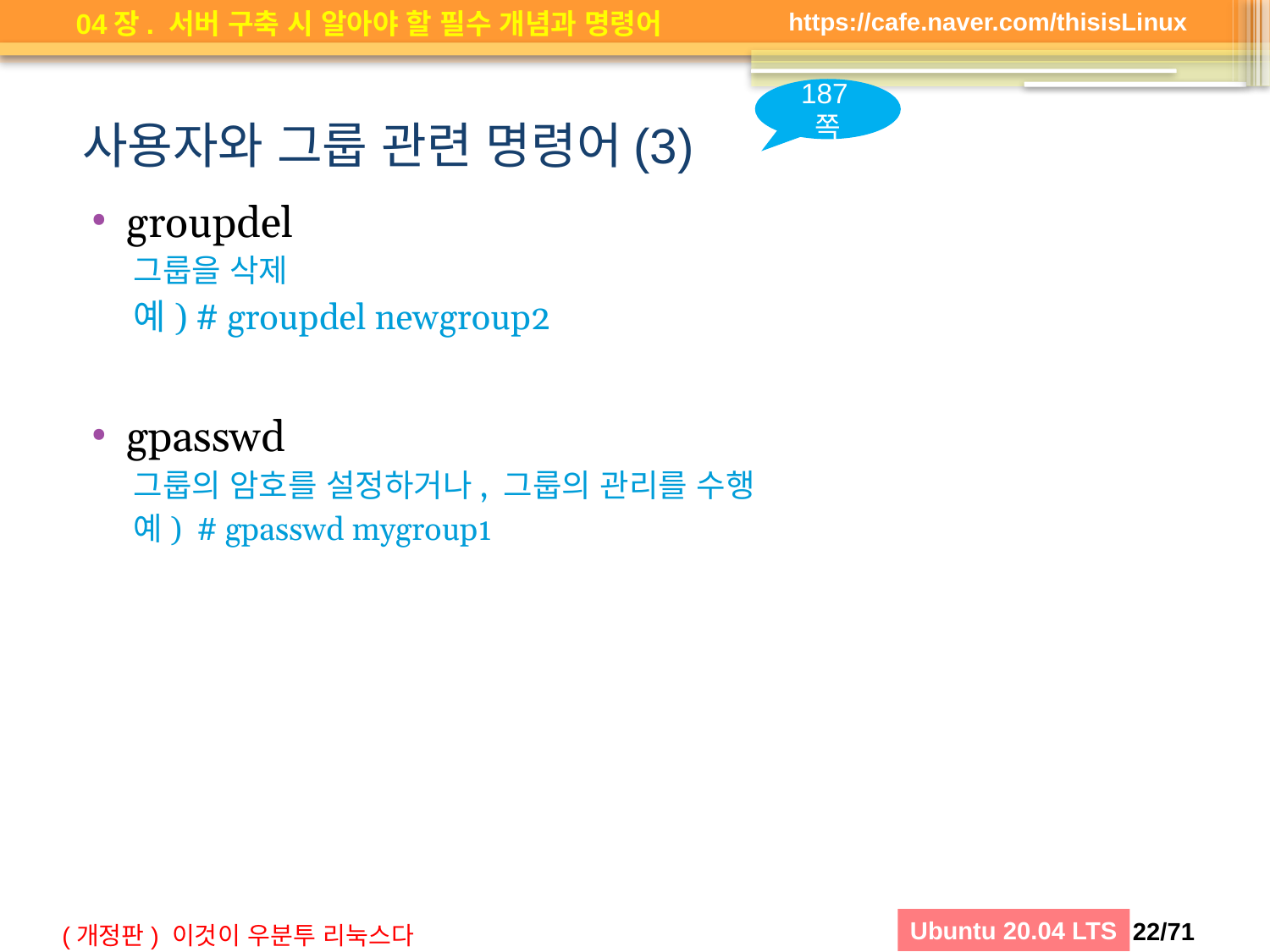

187쪽
# 사용자와 그룹 관련 명령어(3)
groupdel
그룹을 삭제
예) # groupdel newgroup2

gpasswd
그룹의 암호를 설정하거나, 그룹의 관리를 수행
예)  # gpasswd mygroup1